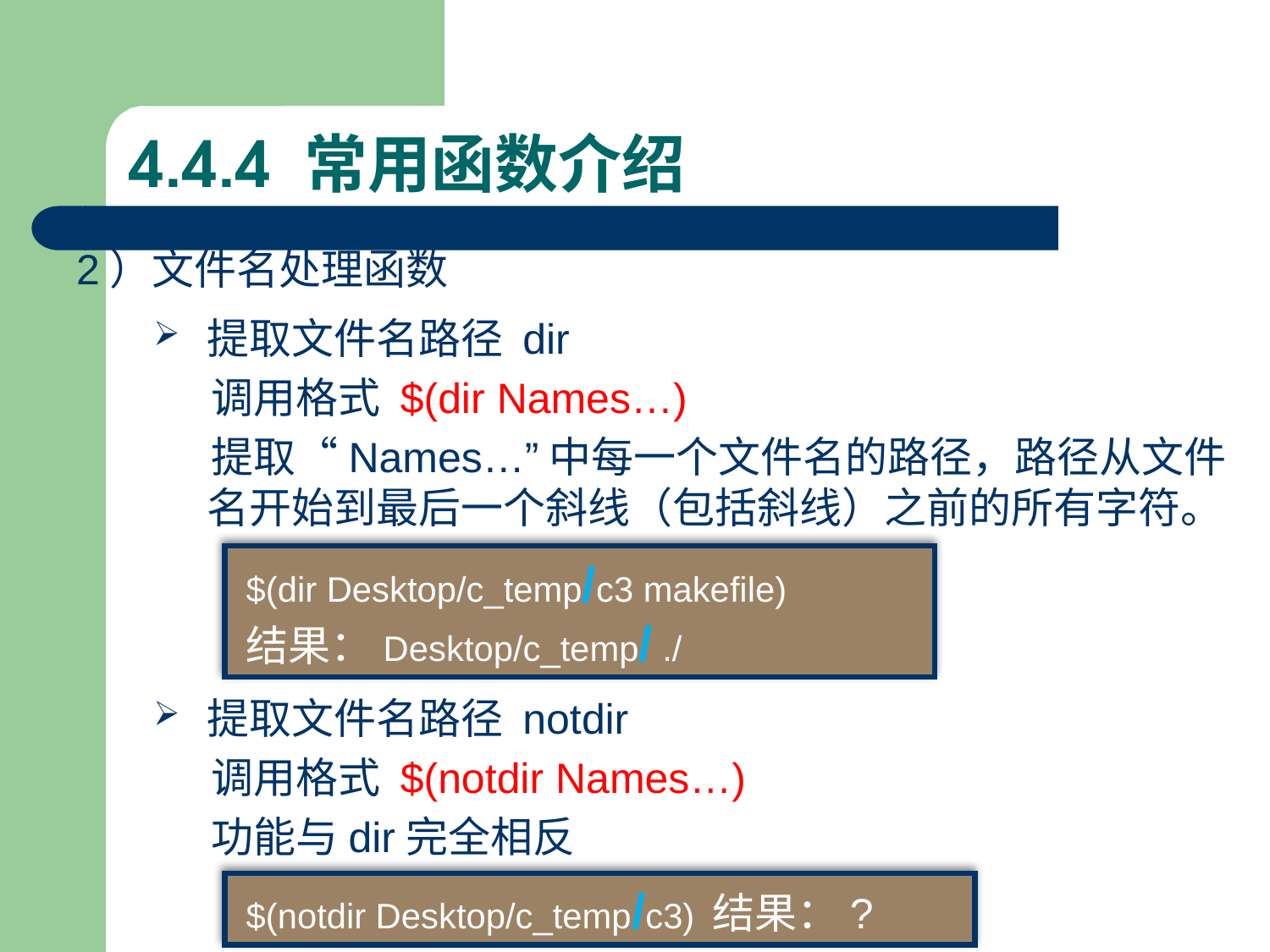

# 4.4.4 常用函数介绍
2）文件名处理函数
提取文件名路径 dir
     调用格式 $(dir Names…)
     提取“Names…”中每一个文件名的路径，路径从文件名开始到最后一个斜线（包括斜线）之前的所有字符。
$(dir Desktop/c_temp/c3 makefile)
结果：Desktop/c_temp/ ./
提取文件名路径 notdir
     调用格式 $(notdir Names…)
     功能与dir完全相反
$(notdir Desktop/c_temp/c3) 结果：?